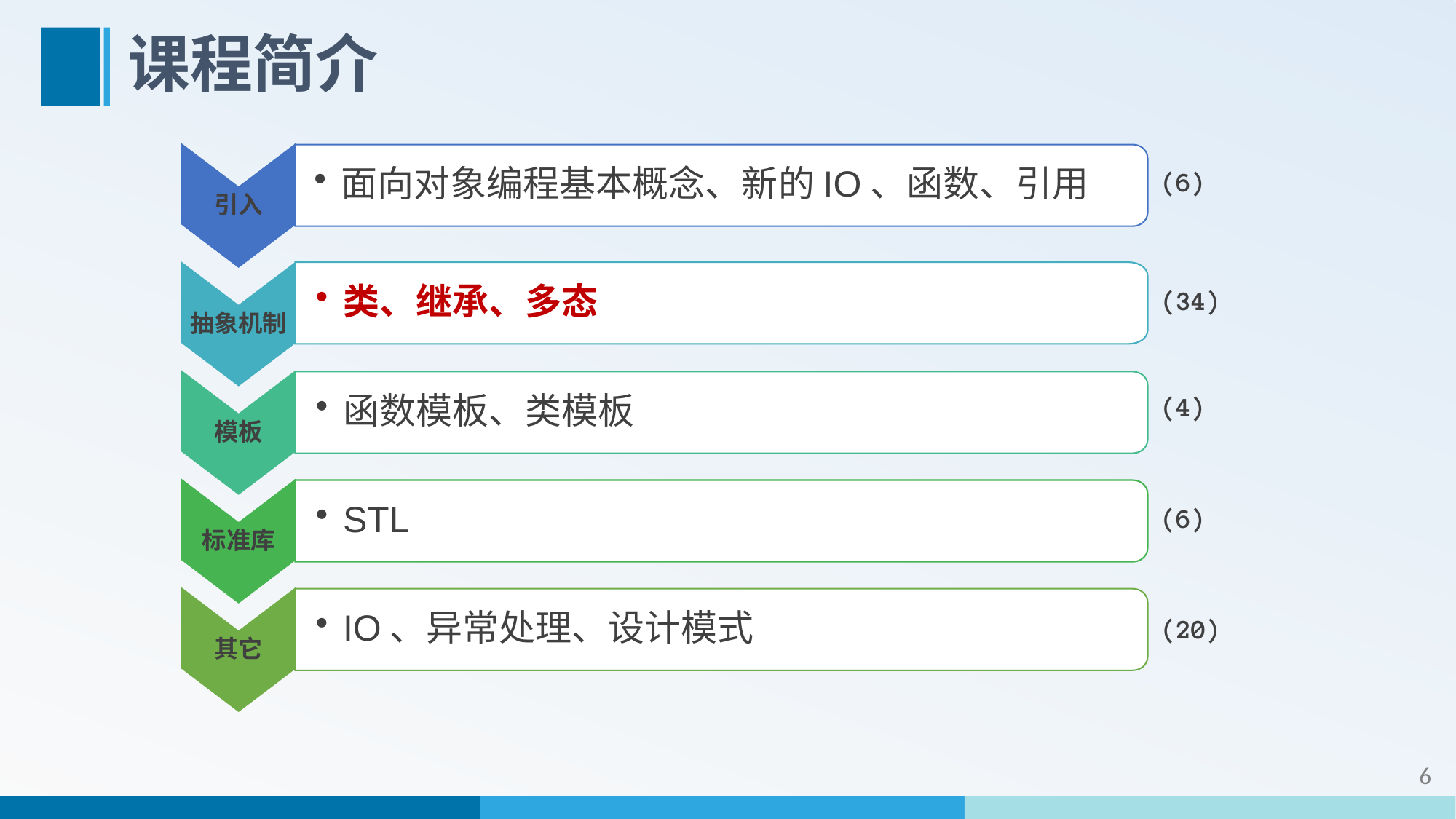

# 课程简介
引入
面向对象编程基本概念、新的IO、函数、引用
类、继承、多态
抽象机制
模板
函数模板、类模板
标准库
STL
其它
IO、异常处理、设计模式
(6)
(34)
(4)
(6)
(20)